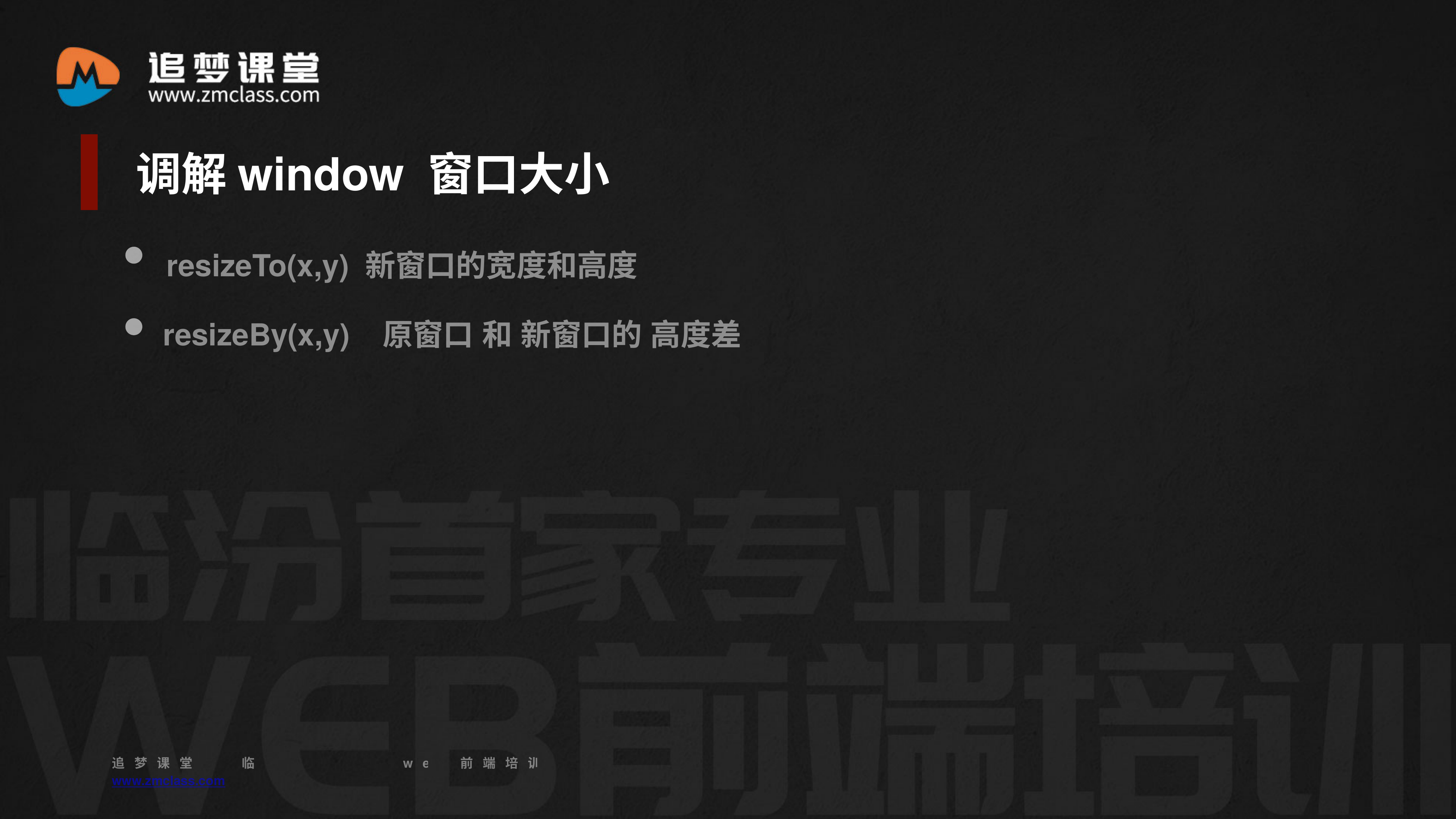

调解window 窗口大小
resizeTo(x,y) 新窗口的宽度和高度

 resizeBy(x,y)   原窗口 和 新窗口的 高度差

追梦课堂   临汾首家专业的web前端培训机构                                                          www.zmclass.com
6